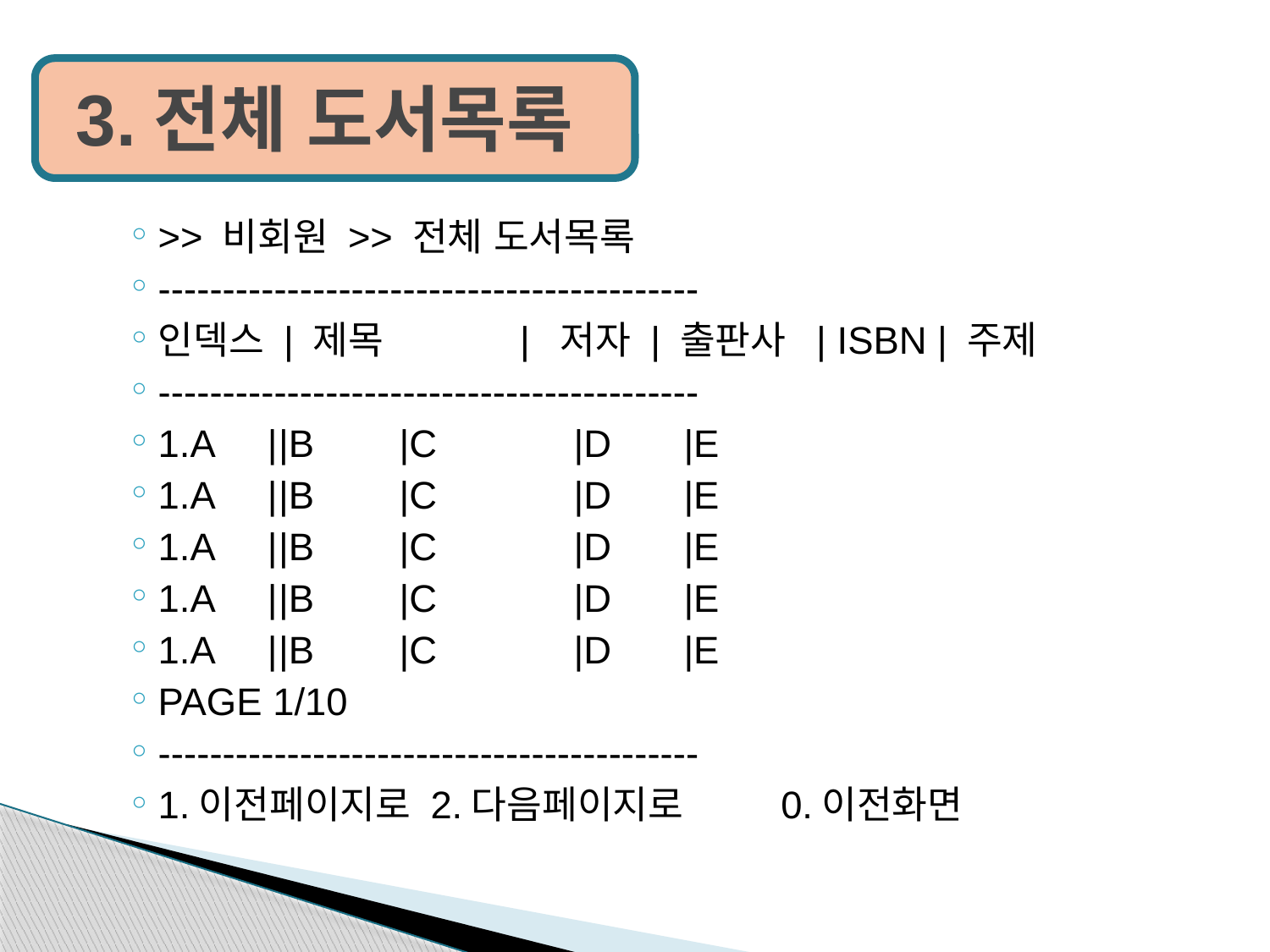

# 3.전체 도서목록

>> 비회원 >> 전체 도서목록
------------------------------------------
인덱스 | 제목 	 	|  저자 | 출판사  | ISBN | 주제
------------------------------------------
1.A     |			|B	|C	     |D	    |E
1.A     |			|B	|C	     |D	    |E
1.A     |			|B	|C	     |D	    |E
1.A     |			|B	|C	     |D	    |E
1.A     |			|B	|C	     |D	    |E
PAGE 1/10
------------------------------------------
1.이전페이지로 2.다음페이지로 		 0.이전화면